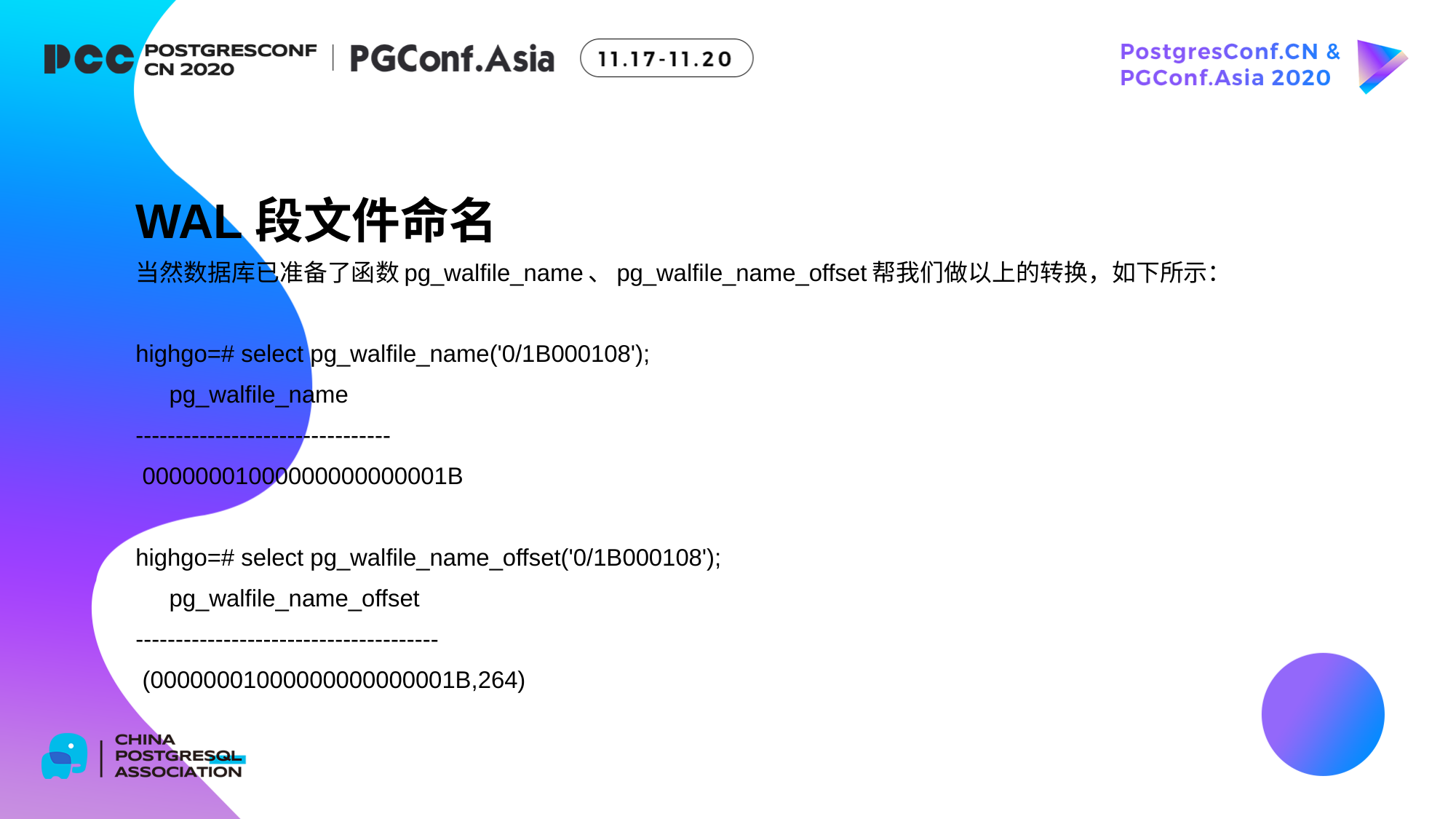

WAL段文件命名
当然数据库已准备了函数pg_walfile_name、pg_walfile_name_offset帮我们做以上的转换，如下所示：

highgo=# select pg_walfile_name('0/1B000108');
     pg_walfile_name
--------------------------------
 00000001000000000000001B

highgo=# select pg_walfile_name_offset('0/1B000108');
     pg_walfile_name_offset
--------------------------------------
 (00000001000000000000001B,264)